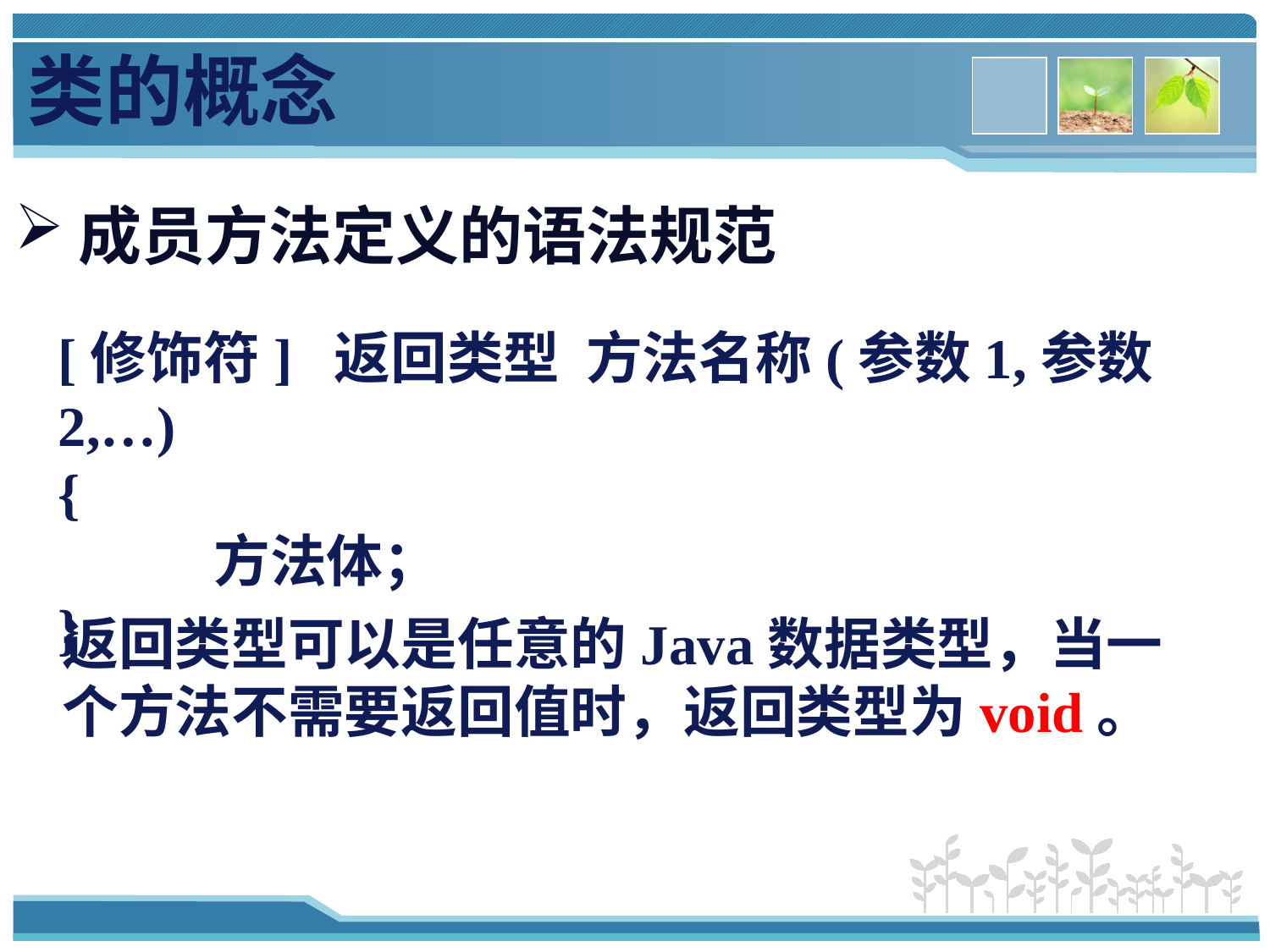

类的概念
成员方法定义的语法规范
[修饰符]  返回类型  方法名称(参数1,参数2,…)
{
           方法体；
}
返回类型可以是任意的Java数据类型，当一个方法不需要返回值时，返回类型为void。